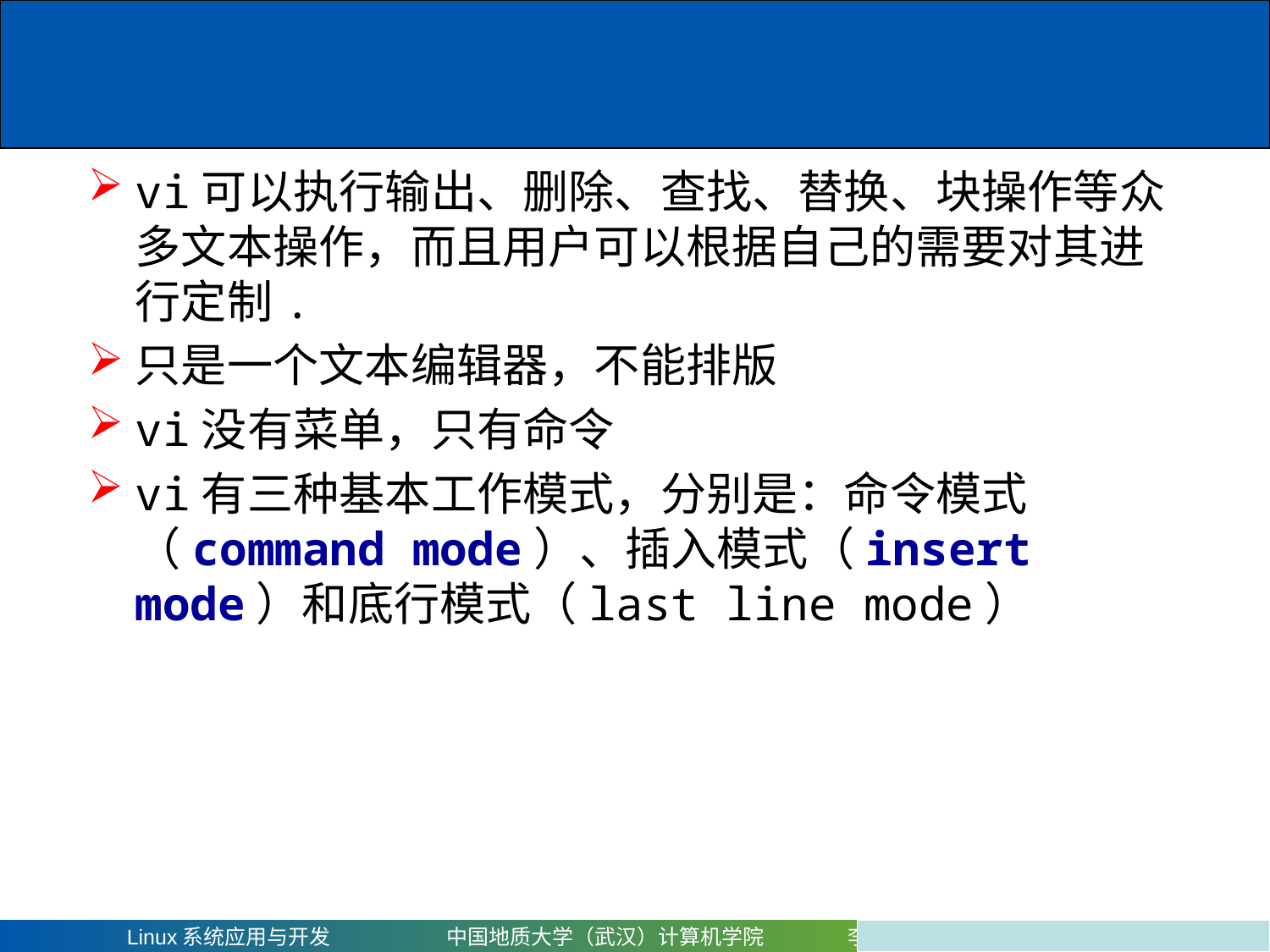

vi可以执行输出、删除、查找、替换、块操作等众多文本操作，而且用户可以根据自己的需要对其进行定制.
只是一个文本编辑器，不能排版
vi没有菜单，只有命令
vi有三种基本工作模式，分别是：命令模式（command mode）、插入模式（insert mode）和底行模式（last line mode）